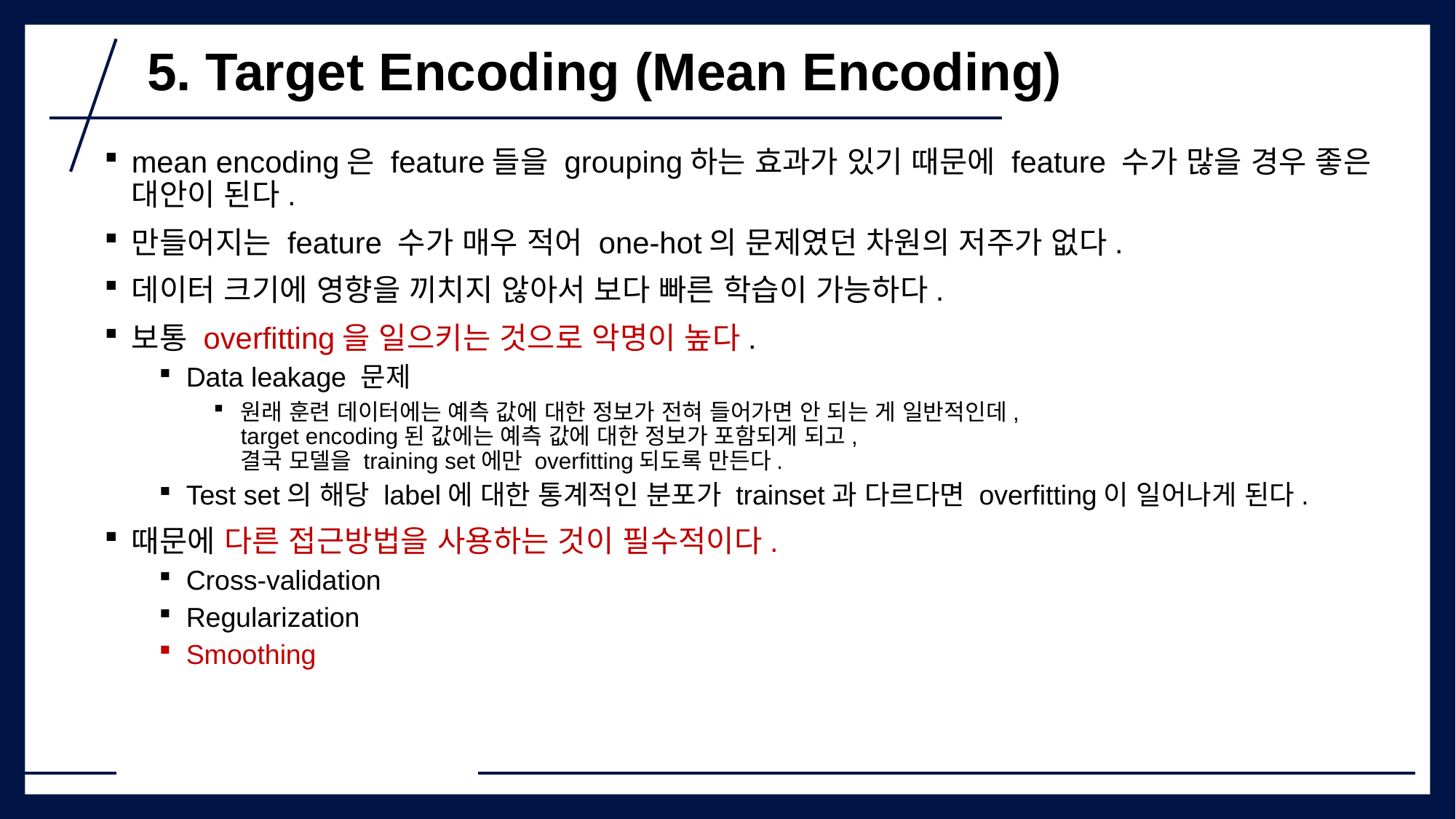

# 5. Target Encoding (Mean Encoding)
mean encoding은 feature들을 grouping하는 효과가 있기 때문에 feature 수가 많을 경우 좋은 대안이 된다.
만들어지는 feature 수가 매우 적어 one-hot의 문제였던 차원의 저주가 없다.
데이터 크기에 영향을 끼치지 않아서 보다 빠른 학습이 가능하다.
보통 overfitting을 일으키는 것으로 악명이 높다.
Data leakage 문제
원래 훈련 데이터에는 예측 값에 대한 정보가 전혀 들어가면 안 되는 게 일반적인데,
target encoding된 값에는 예측 값에 대한 정보가 포함되게 되고,
결국 모델을 training set에만 overfitting되도록 만든다.
Test set의 해당 label에 대한 통계적인 분포가 trainset과 다르다면 overfitting이 일어나게 된다.
때문에 다른 접근방법을 사용하는 것이 필수적이다.
Cross-validation
Regularization
Smoothing